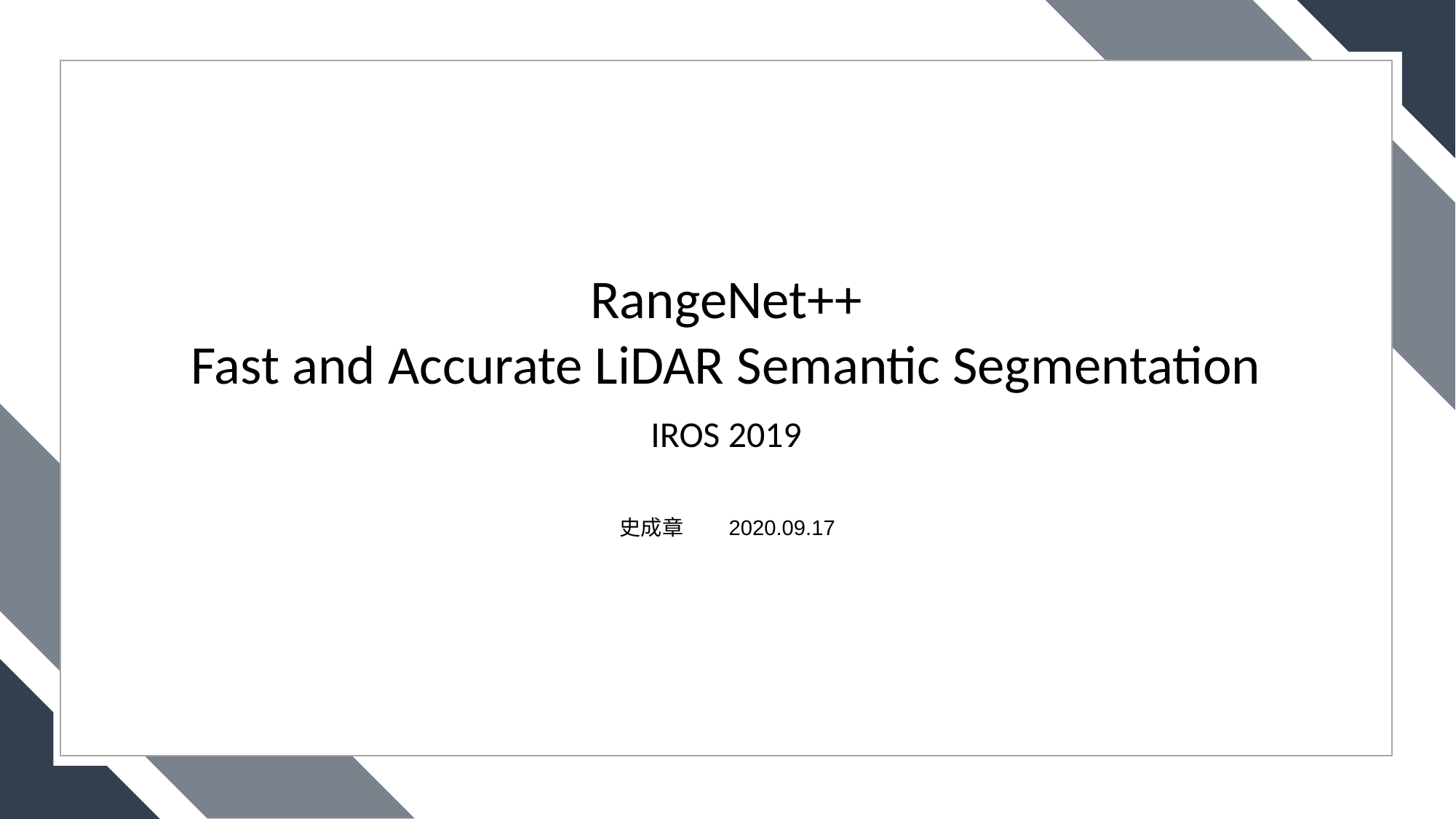

RangeNet++
Fast and Accurate LiDAR Semantic Segmentation

IROS 2019
史成章	2020.09.17